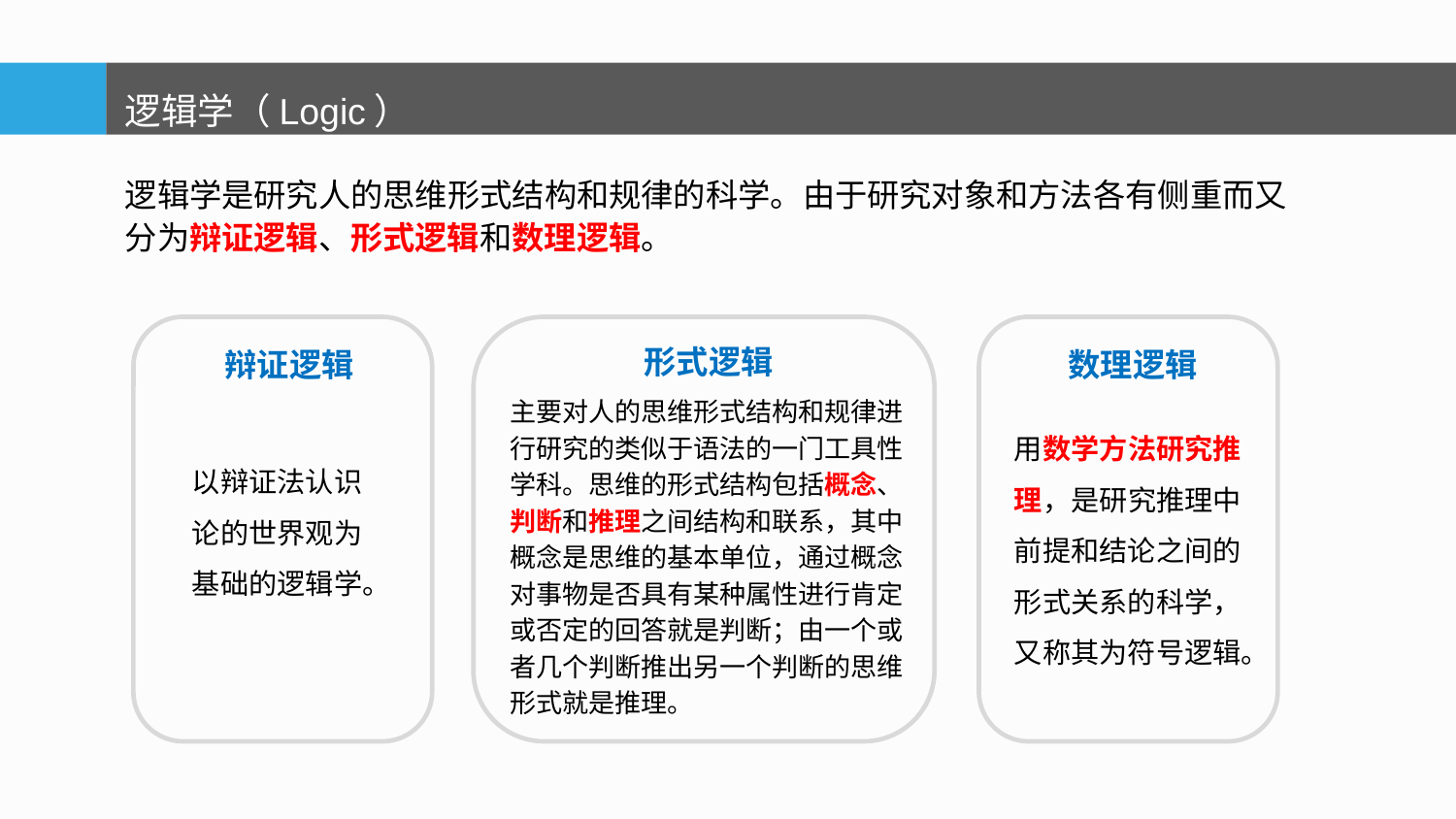

逻辑学（Logic）

逻辑学是研究人的思维形式结构和规律的科学。由于研究对象和方法各有侧重而又分为辩证逻辑、形式逻辑和数理逻辑。

形式逻辑
辩证逻辑
数理逻辑
主要对人的思维形式结构和规律进行研究的类似于语法的一门工具性学科。思维的形式结构包括概念、判断和推理之间结构和联系，其中概念是思维的基本单位，通过概念对事物是否具有某种属性进行肯定或否定的回答就是判断；由一个或者几个判断推出另一个判断的思维形式就是推理。
用数学方法研究推理，是研究推理中前提和结论之间的形式关系的科学，又称其为符号逻辑。

以辩证法认识论的世界观为基础的逻辑学。